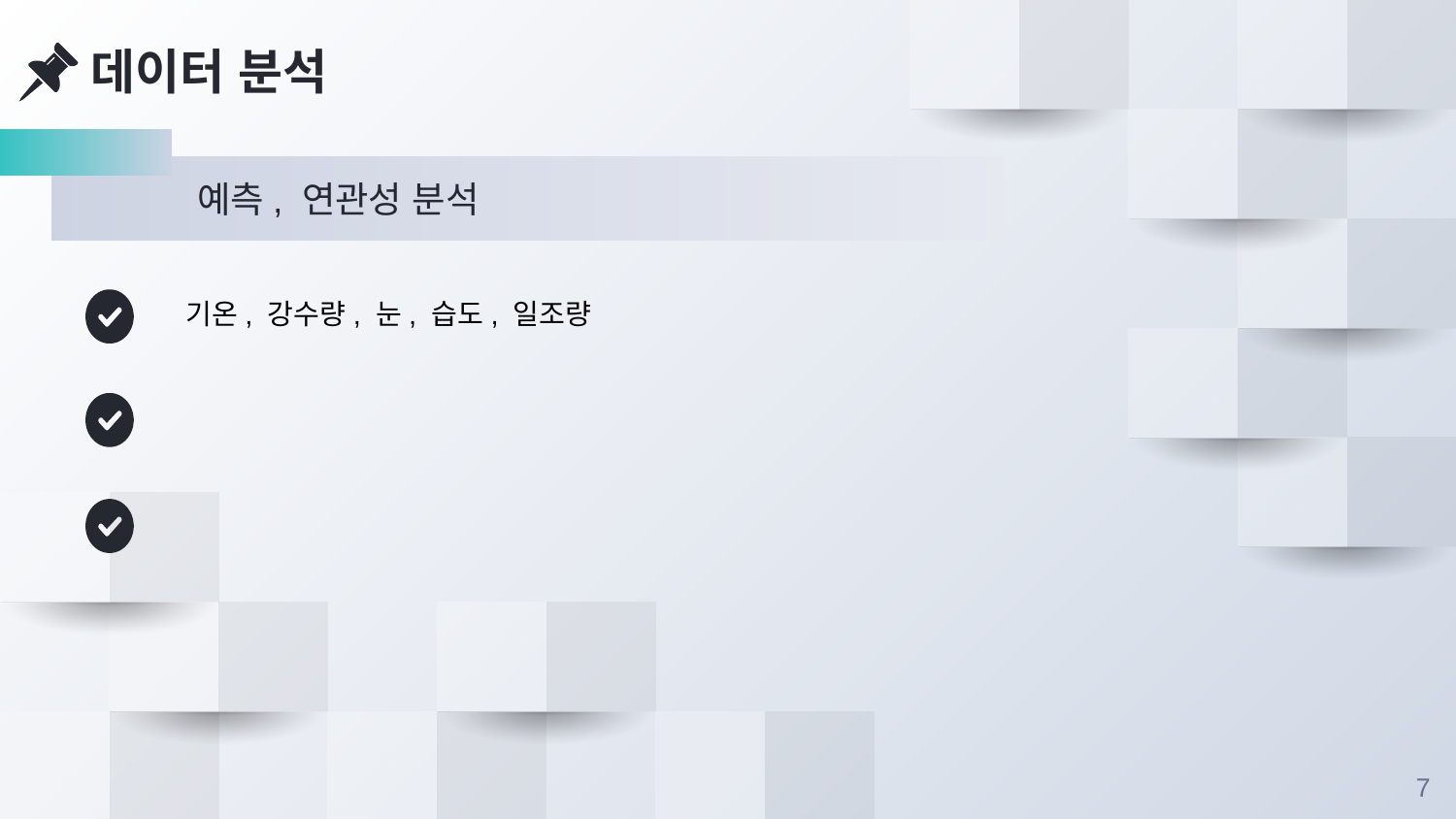

데이터 분석

	예측, 연관성 분석

기온, 강수량, 눈, 습도, 일조량

7